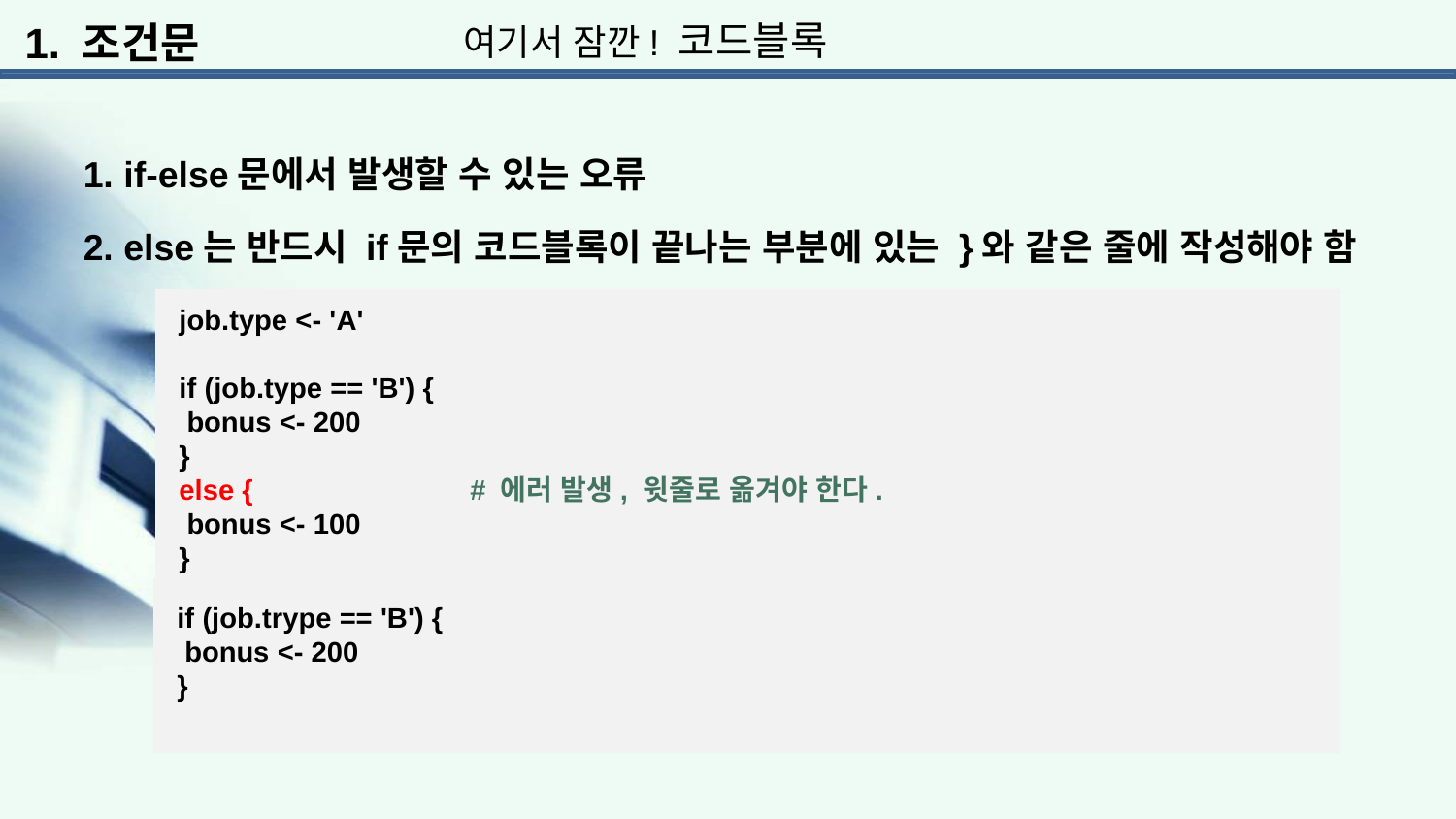

여기서 잠깐! 코드블록
1. 조건문
1. if-else문에서 발생할 수 있는 오류
2. else는 반드시 if문의 코드블록이 끝나는 부분에 있는 }와 같은 줄에 작성해야 함

job.type <- 'A'

if (job.type == 'B') {
 bonus <- 200
}
else { 		# 에러 발생, 윗줄로 옮겨야 한다.
 bonus <- 100
}

if (job.trype == 'B') {
 bonus <- 200
}